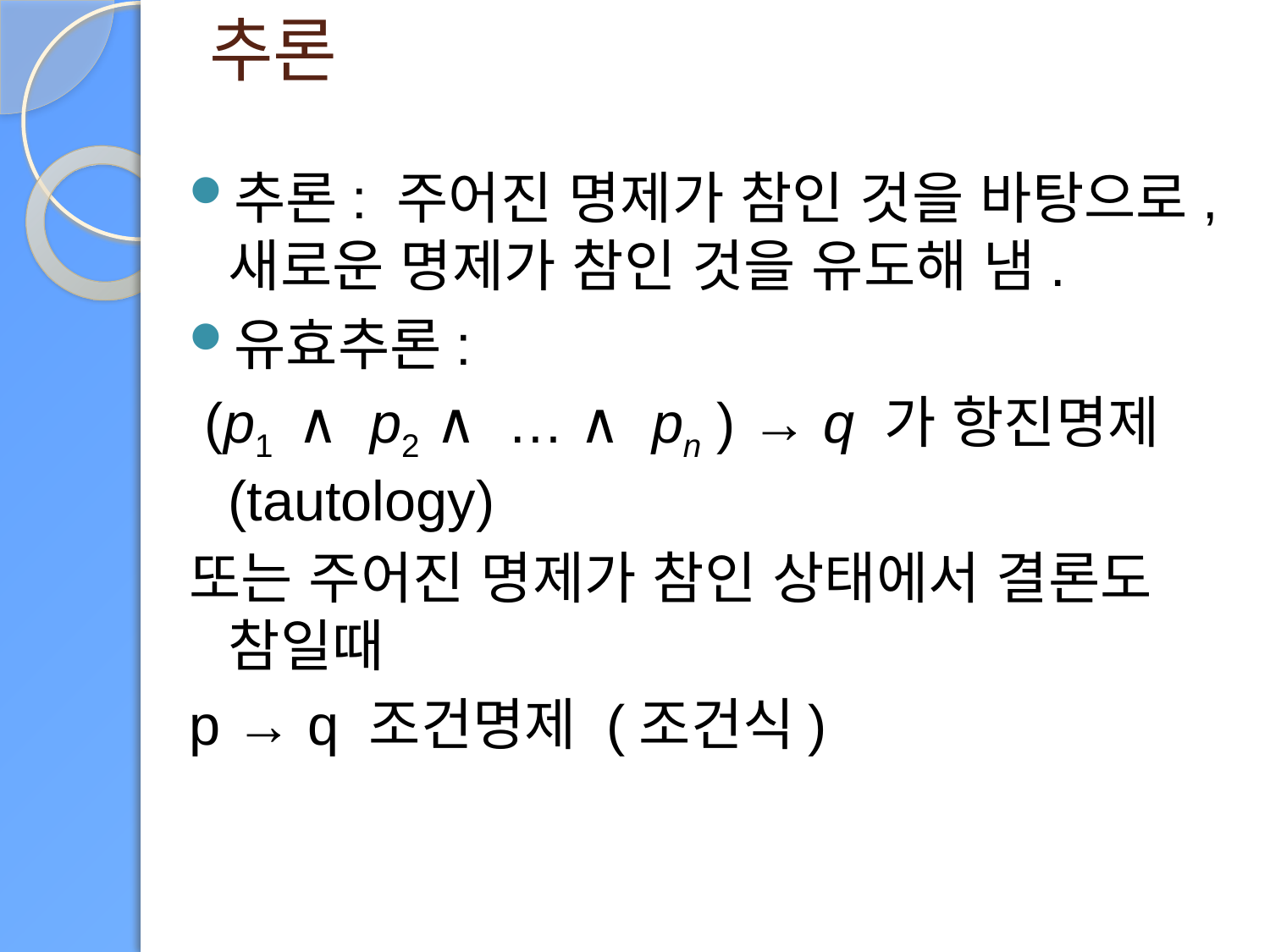

# 추론
추론: 주어진 명제가 참인 것을 바탕으로, 새로운 명제가 참인 것을 유도해 냄.
유효추론:
 (p1  ∧ p2 ∧ … ∧ pn ) → q 가 항진명제(tautology)
또는 주어진 명제가 참인 상태에서 결론도 참일때
p → q 조건명제 (조건식)